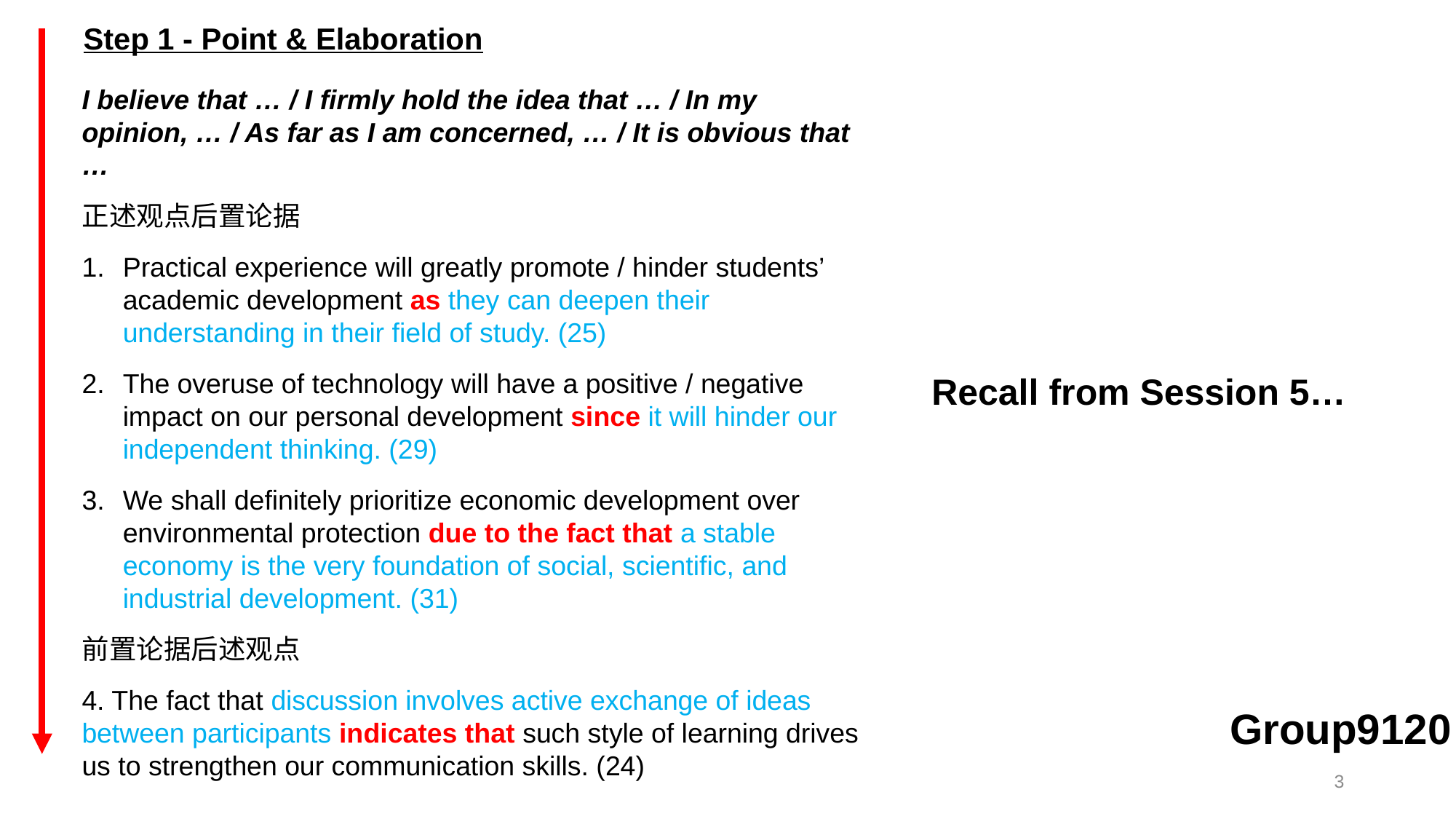

Step 1 - Point & Elaboration

I believe that … / I firmly hold the idea that … / In my opinion, … / As far as I am concerned, … / It is obvious that …
正述观点后置论据
Practical experience will greatly promote / hinder students’ academic development as they can deepen their understanding in their field of study. (25)
The overuse of technology will have a positive / negative impact on our personal development since it will hinder our independent thinking. (29)
We shall definitely prioritize economic development over environmental protection due to the fact that a stable economy is the very foundation of social, scientific, and industrial development. (31)
前置论据后述观点
4. The fact that discussion involves active exchange of ideas between participants indicates that such style of learning drives us to strengthen our communication skills. (24)
Recall from Session 5…
Group9120
3